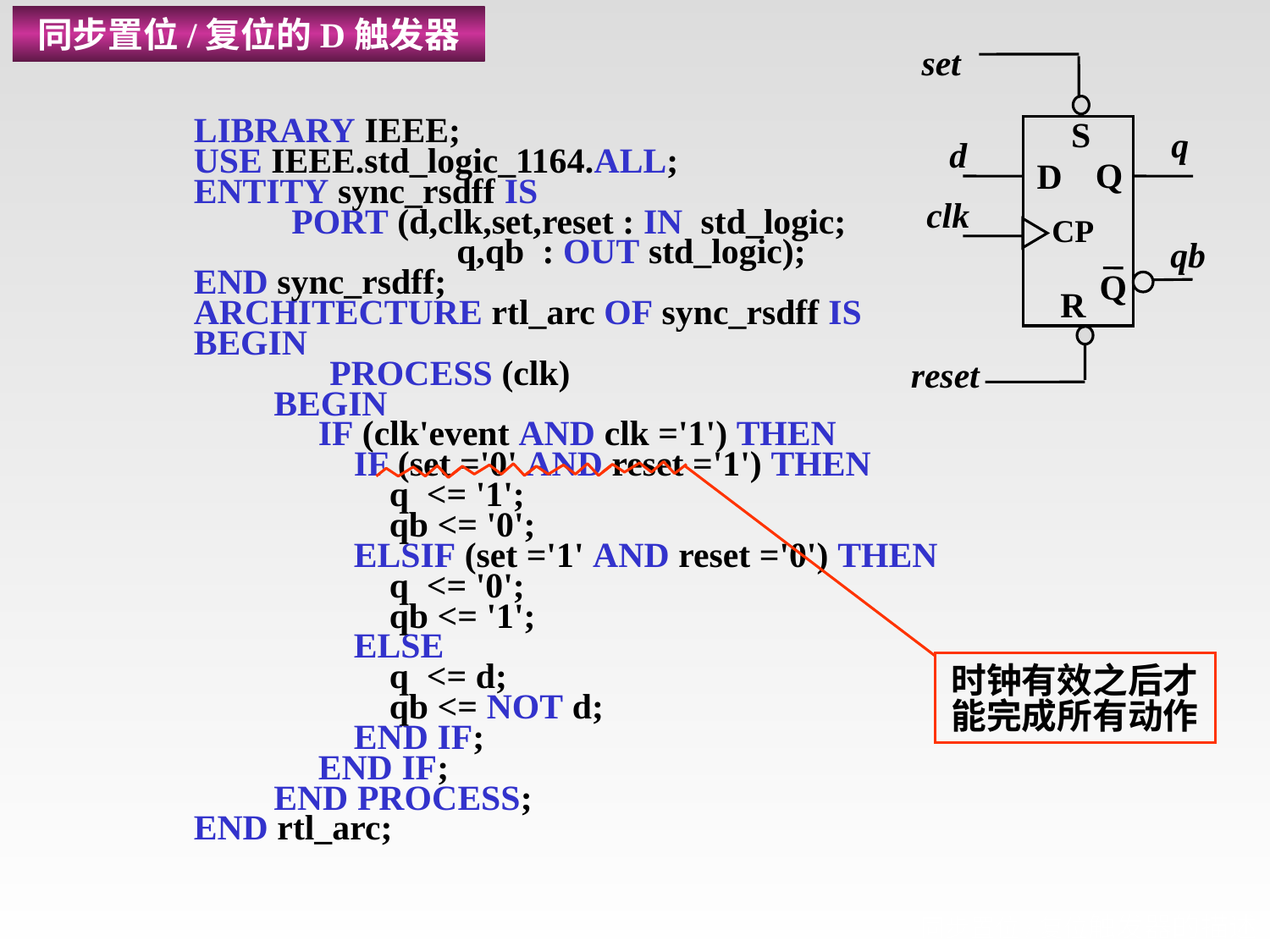

同步置位/复位的D触发器
set

S

q
d
Q
D

clk
CP

qb

Q

R

reset

LIBRARY IEEE;
USE IEEE.std_logic_1164.ALL;
ENTITY sync_rsdff IS
           PORT (d,clk,set,reset : IN  std_logic;
                       	 q,qb  : OUT std_logic);
END sync_rsdff;
ARCHITECTURE rtl_arc OF sync_rsdff IS
BEGIN
	 PROCESS (clk)
         BEGIN
              IF (clk'event AND clk ='1') THEN
                  IF (set ='0' AND reset ='1') THEN
                      q  <= '1';
                      qb <= '0';
                  ELSIF (set ='1' AND reset ='0') THEN
                      q  <= '0';
                      qb <= '1';
                  ELSE
                      q  <= d;
                      qb <= NOT d;
                  END IF;
              END IF;
         END PROCESS;
END rtl_arc;

时钟有效之后才能完成所有动作
# 同步置位/复位触发器的描述